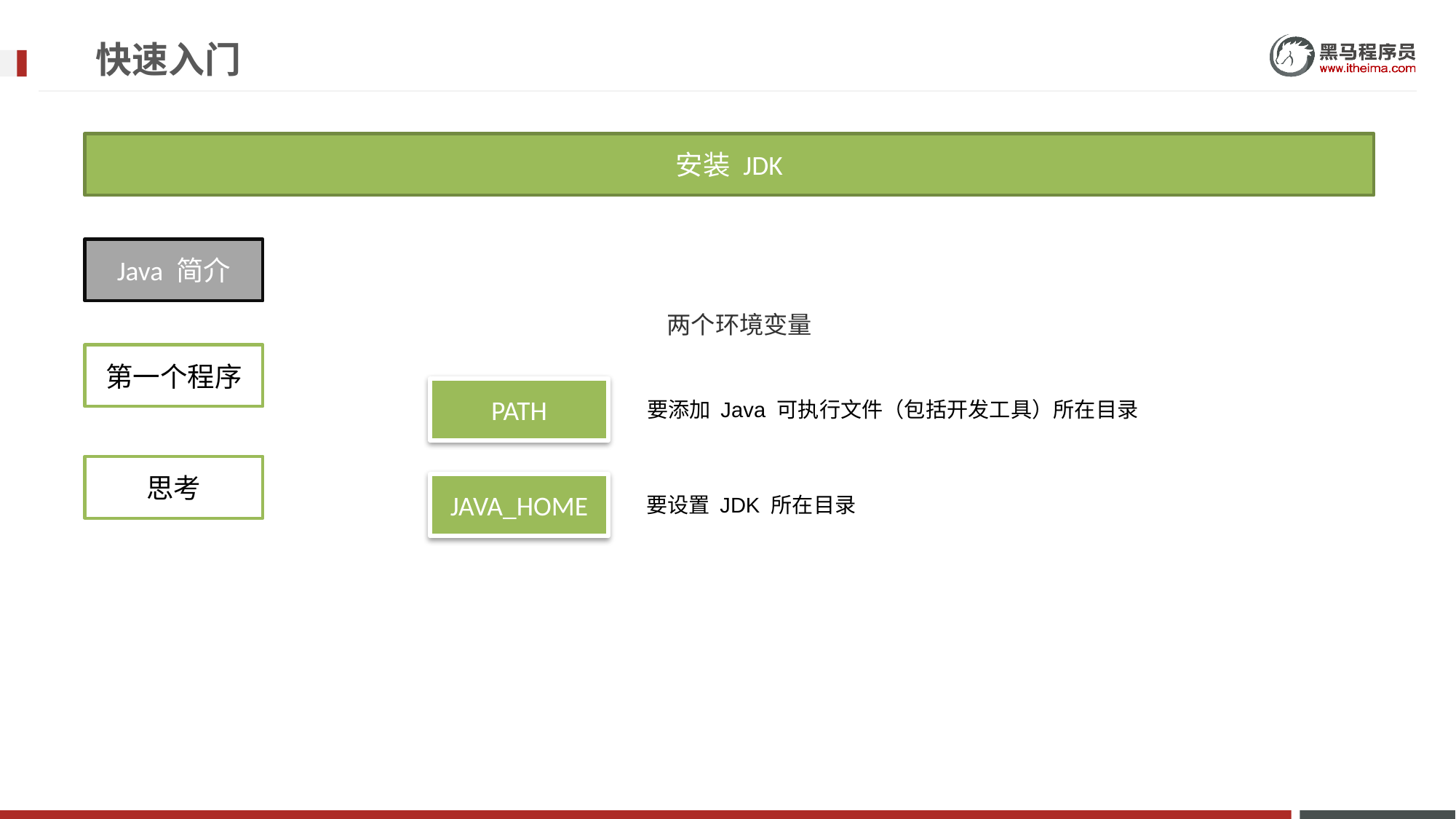

# 快速入门
安装 JDK
Java 简介
两个环境变量
第一个程序
PATH
要添加 Java 可执行文件（包括开发工具）所在目录
思考
JAVA_HOME
要设置 JDK 所在目录